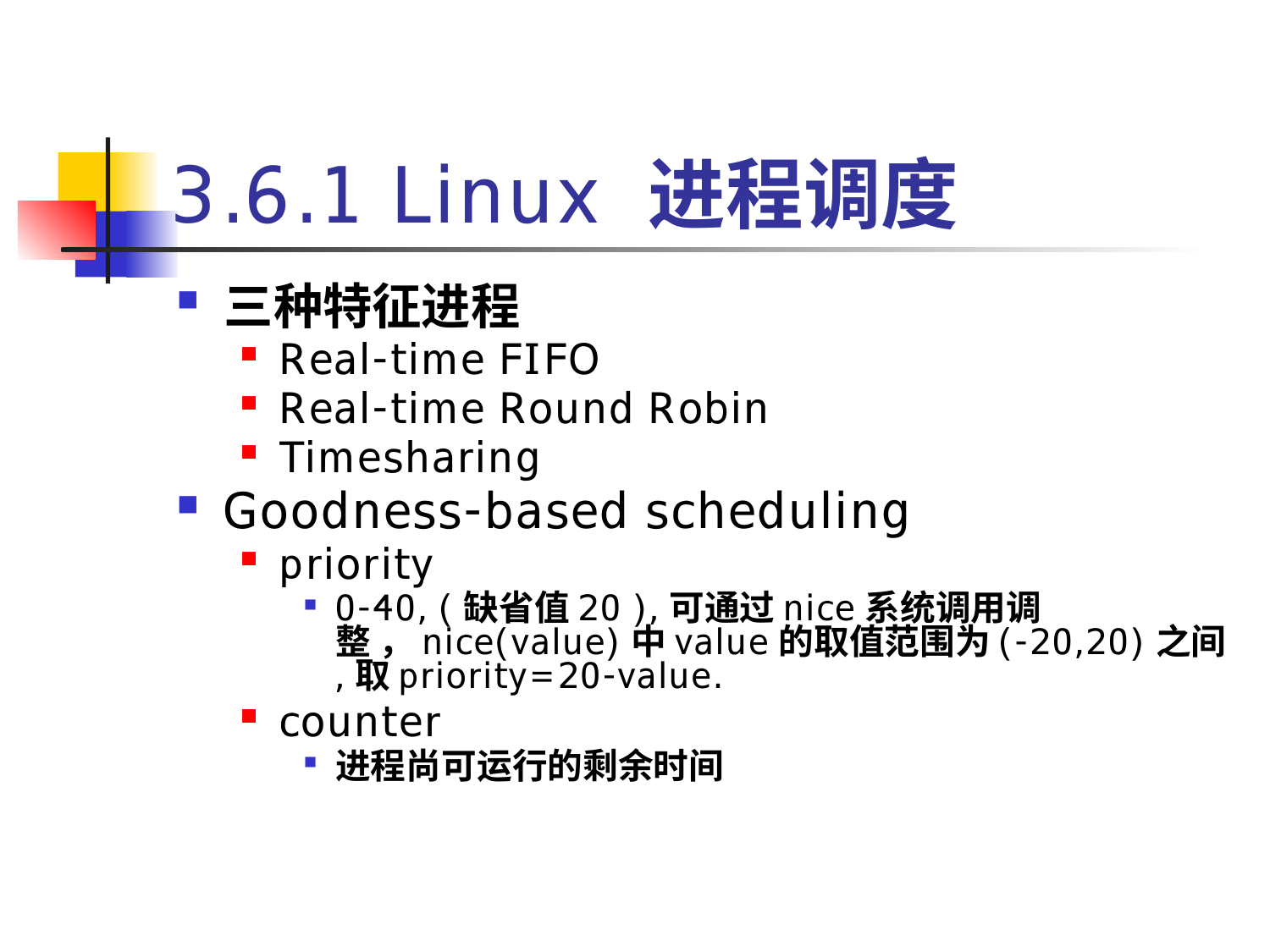

# 3.6.1 Linux 进程调度
三种特征进程
Real-time FIFO
Real-time Round Robin
Timesharing
Goodness-based scheduling
priority
0-40, (缺省值20 ),可通过nice系统调用调整 ，nice(value)中value的取值范围为(-20,20)之间 ,取priority=20-value.
counter
进程尚可运行的剩余时间